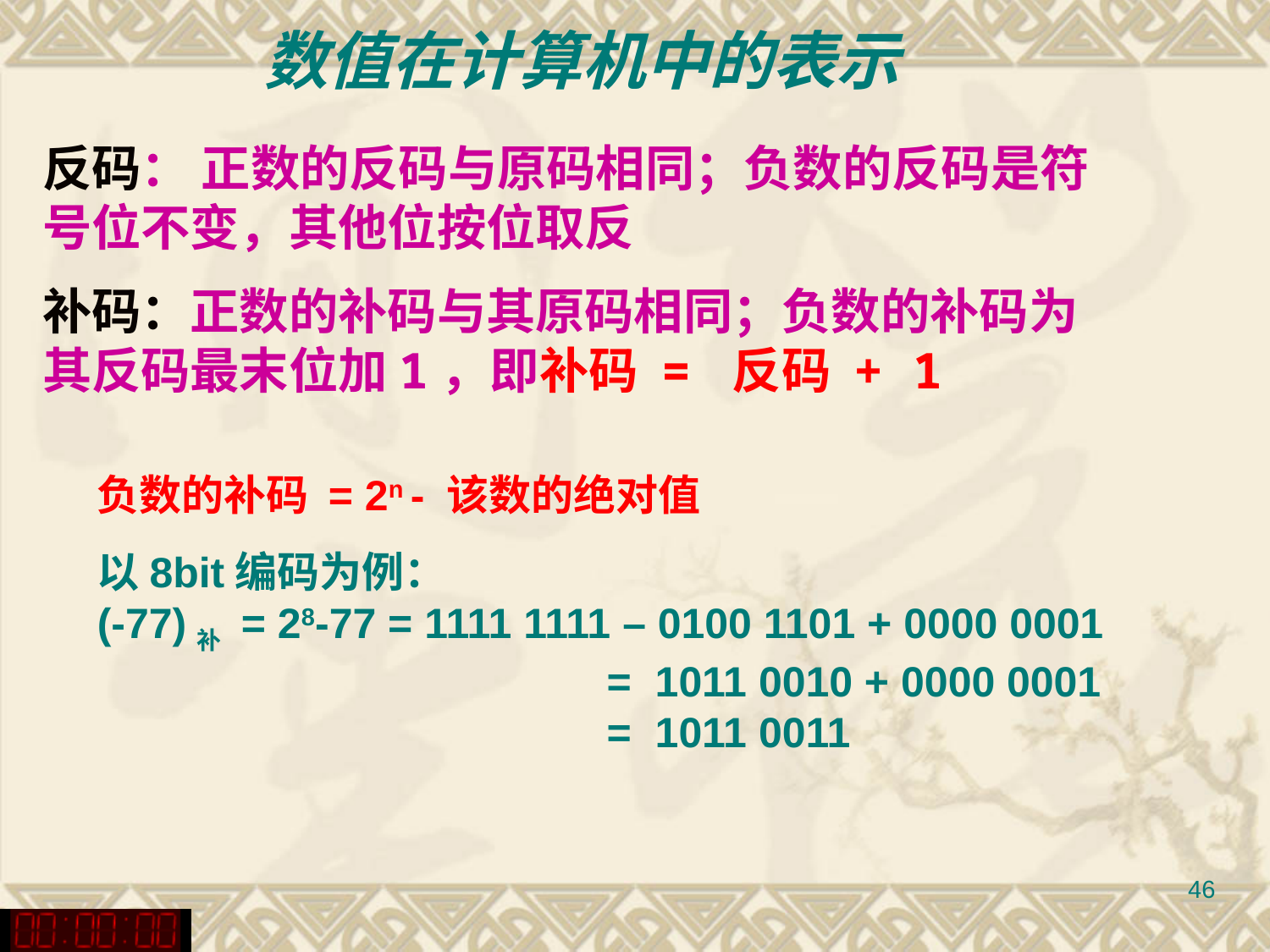

数值在计算机中的表示
反码： 正数的反码与原码相同；负数的反码是符号位不变，其他位按位取反
补码：正数的补码与其原码相同；负数的补码为其反码最末位加1，即补码 = 反码 + 1

负数的补码 = 2n - 该数的绝对值

以8bit编码为例：
(-77)补 = 28-77 = 1111 1111 – 0100 1101 + 0000 0001
                                           =  1011 0010 + 0000 0001
                                           =  1011 0011
46